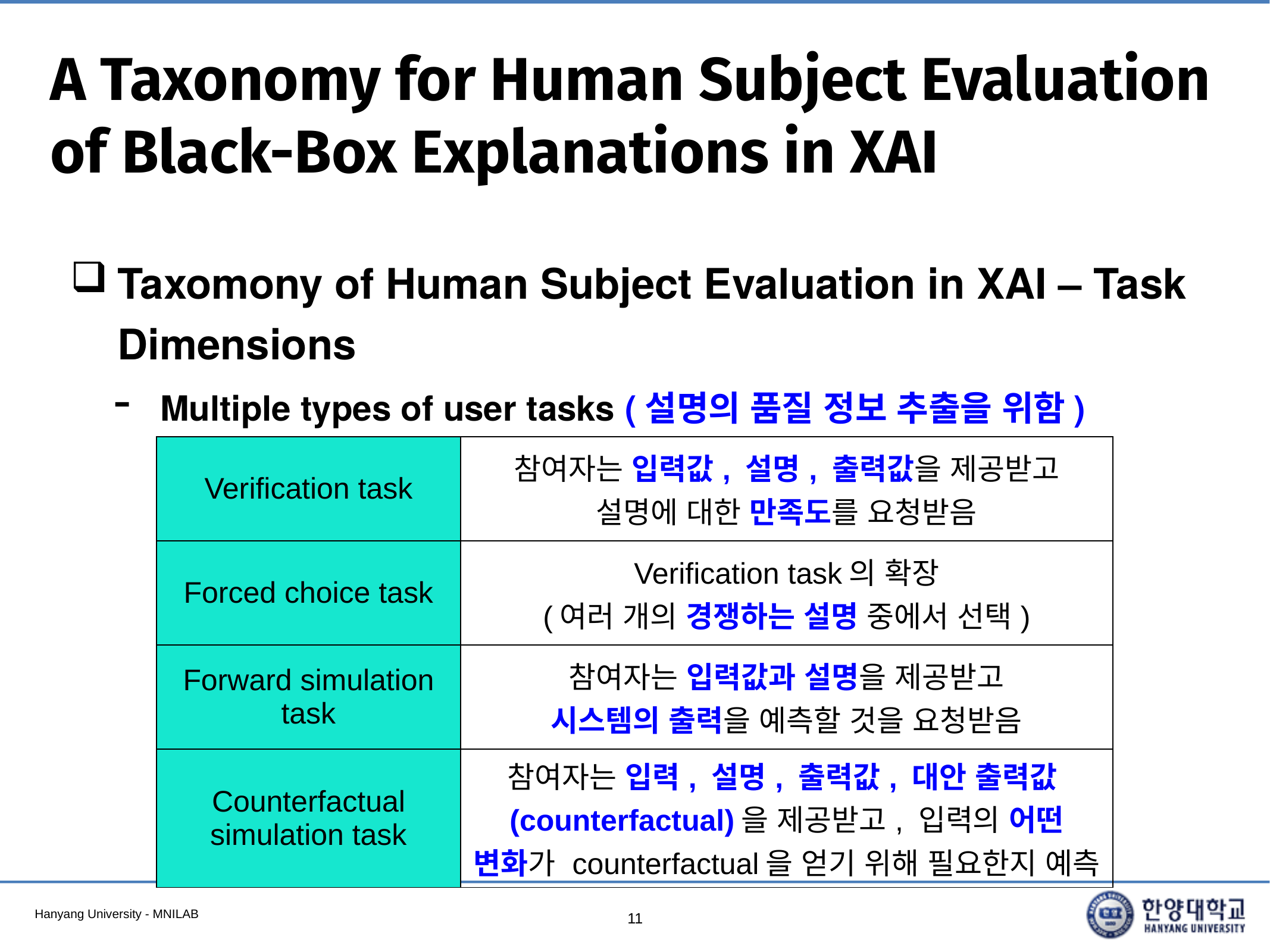

# A Taxonomy for Human Subject Evaluation of Black-Box Explanations in XAI
Taxomony of Human Subject Evaluation in XAI – Task Dimensions
Multiple types of user tasks (설명의 품질 정보 추출을 위함)
| Verification task | 참여자는 입력값, 설명, 출력값을 제공받고 설명에 대한 만족도를 요청받음 |
| --- | --- |
| Forced choice task | Verification task의 확장 (여러 개의 경쟁하는 설명 중에서 선택) |
| Forward simulation task | 참여자는 입력값과 설명을 제공받고 시스템의 출력을 예측할 것을 요청받음 |
| Counterfactual simulation task | 참여자는 입력, 설명, 출력값, 대안 출력값(counterfactual)을 제공받고, 입력의 어떤 변화가 counterfactual을 얻기 위해 필요한지 예측 |
11